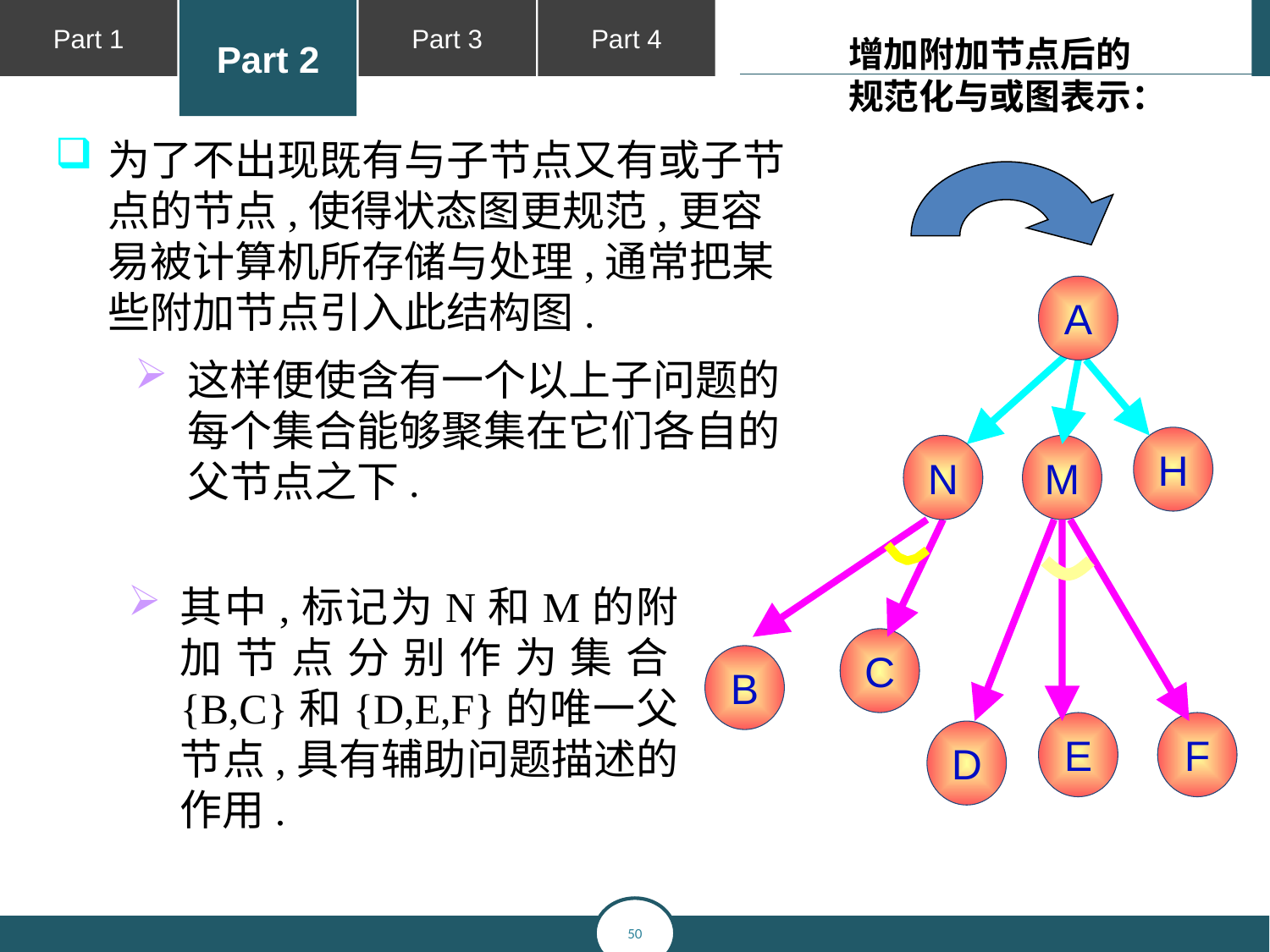

增加附加节点后的规范化与或图表示：
为了不出现既有与子节点又有或子节点的节点,使得状态图更规范,更容易被计算机所存储与处理,通常把某些附加节点引入此结构图.
这样便使含有一个以上子问题的每个集合能够聚集在它们各自的父节点之下.

A

H
N
M

C
B
E
F
D
其中,标记为N和M的附加节点分别作为集合{B,C}和{D,E,F}的唯一父节点,具有辅助问题描述的作用.